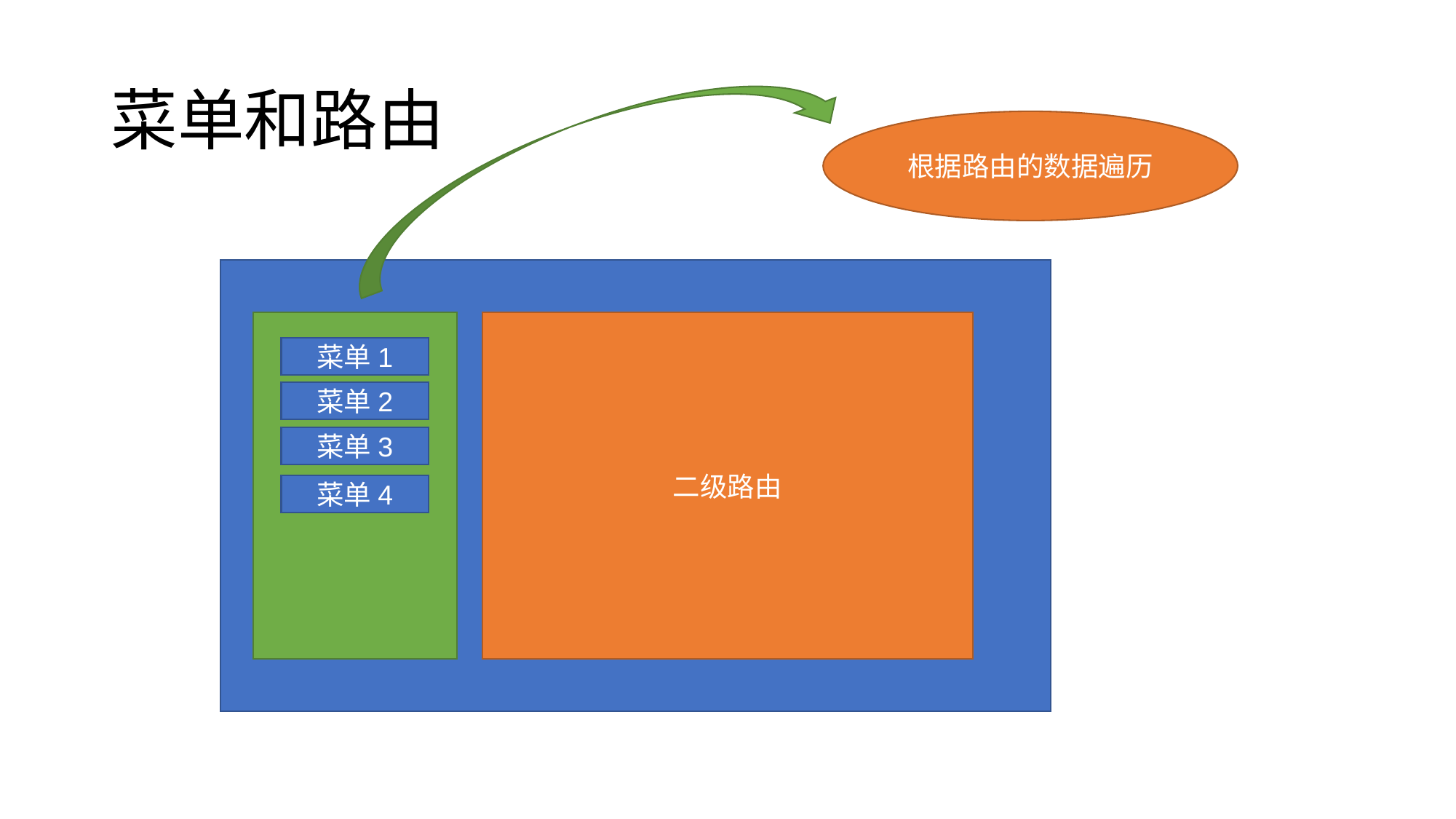

# 菜单和路由
根据路由的数据遍历

二级路由
菜单1
菜单2
菜单3
菜单4